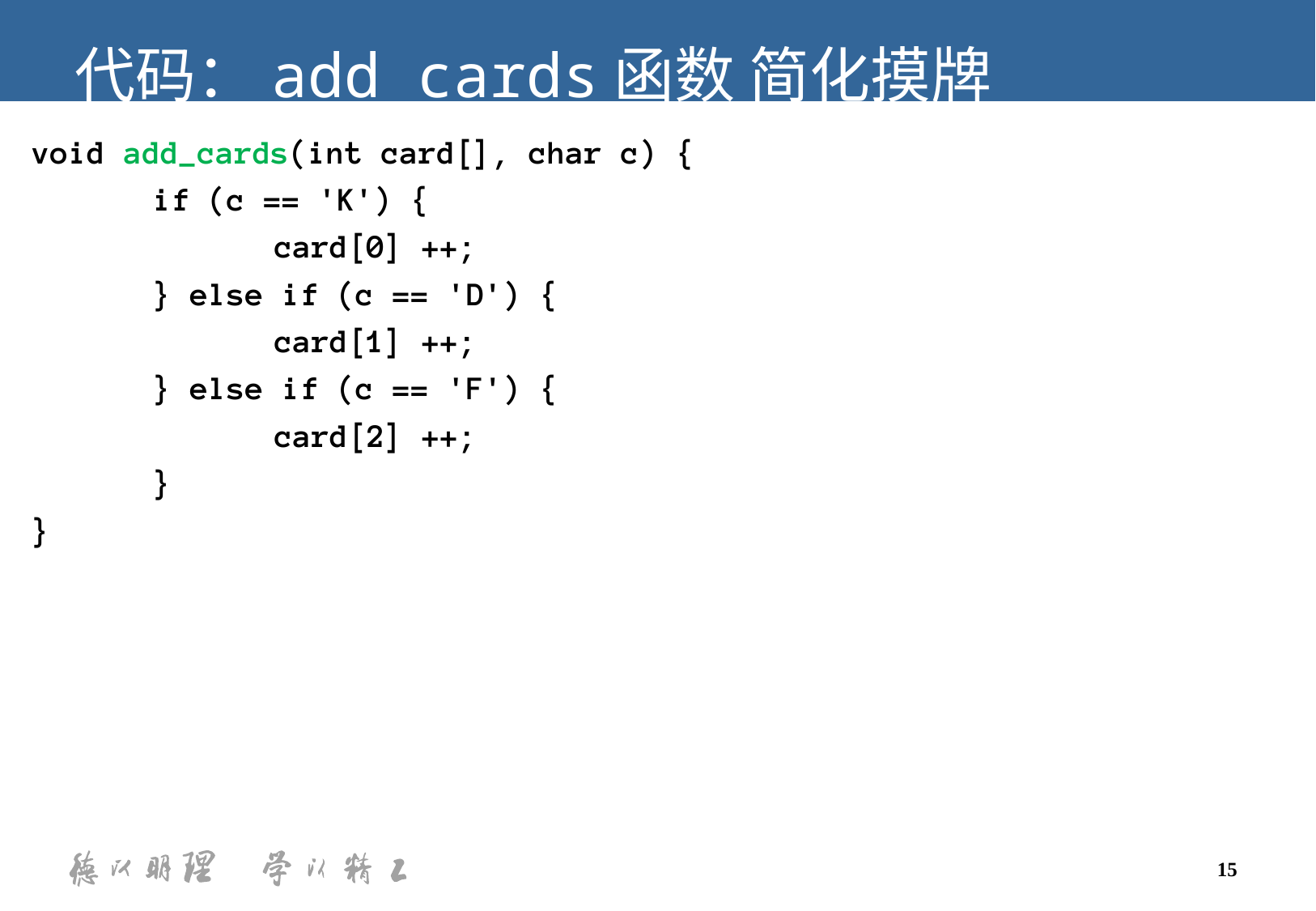

代码：add_cards函数 简化摸牌
void add_cards(int card[], char c) {
	if (c == 'K') {
		card[0] ++;
	} else if (c == 'D') {
		card[1] ++;
	} else if (c == 'F') {
		card[2] ++;
	}
}

15